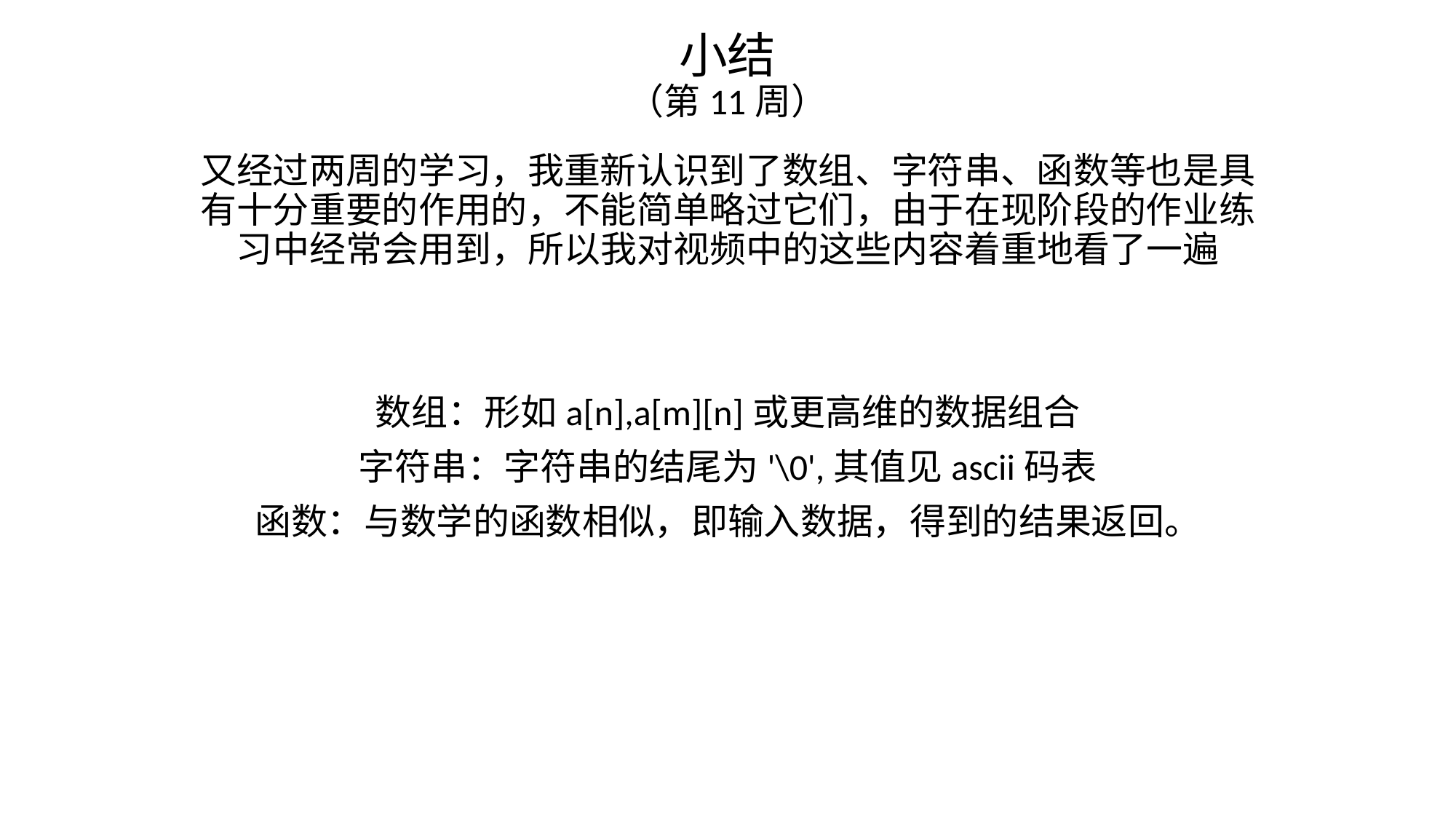

# 小结 （第11周）
又经过两周的学习，我重新认识到了数组、字符串、函数等也是具有十分重要的作用的，不能简单略过它们，由于在现阶段的作业练习中经常会用到，所以我对视频中的这些内容着重地看了一遍

数组：形如a[n],a[m][n]或更高维的数据组合
字符串：字符串的结尾为'\0',其值见ascii码表
函数：与数学的函数相似，即输入数据，得到的结果返回。